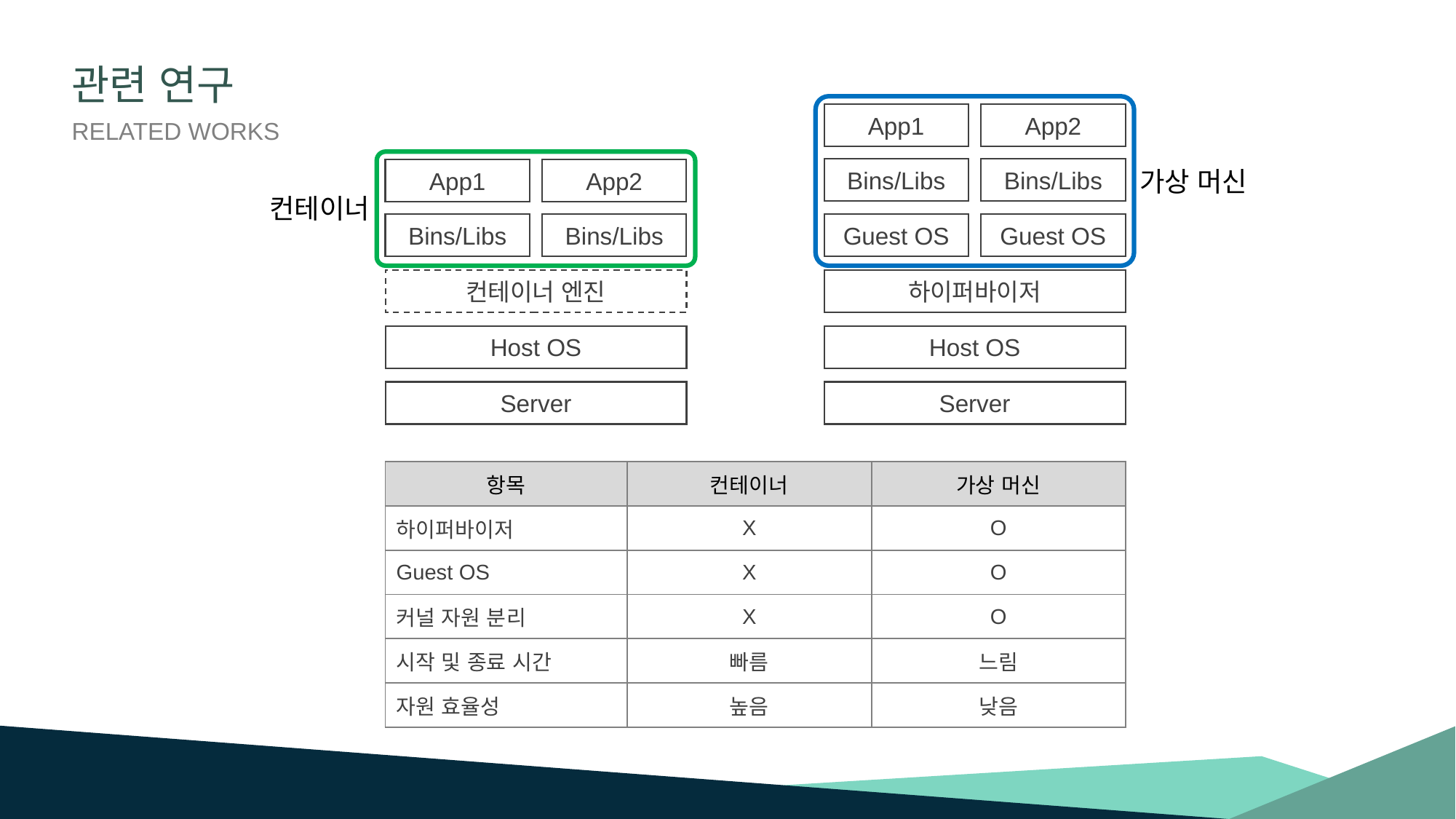

관련 연구

App2
App1
RELATED WORKS

Bins/Libs
Bins/Libs
App2
가상 머신
App1
컨테이너
Guest OS
Bins/Libs
Guest OS
Bins/Libs
컨테이너 엔진
하이퍼바이저
Host OS
Host OS
Server
Server
| 항목 | 컨테이너 | 가상 머신 |
| --- | --- | --- |
| 하이퍼바이저 | X | O |
| Guest OS | X | O |
| 커널 자원 분리 | X | O |
| 시작 및 종료 시간 | 빠름 | 느림 |
| 자원 효율성 | 높음 | 낮음 |